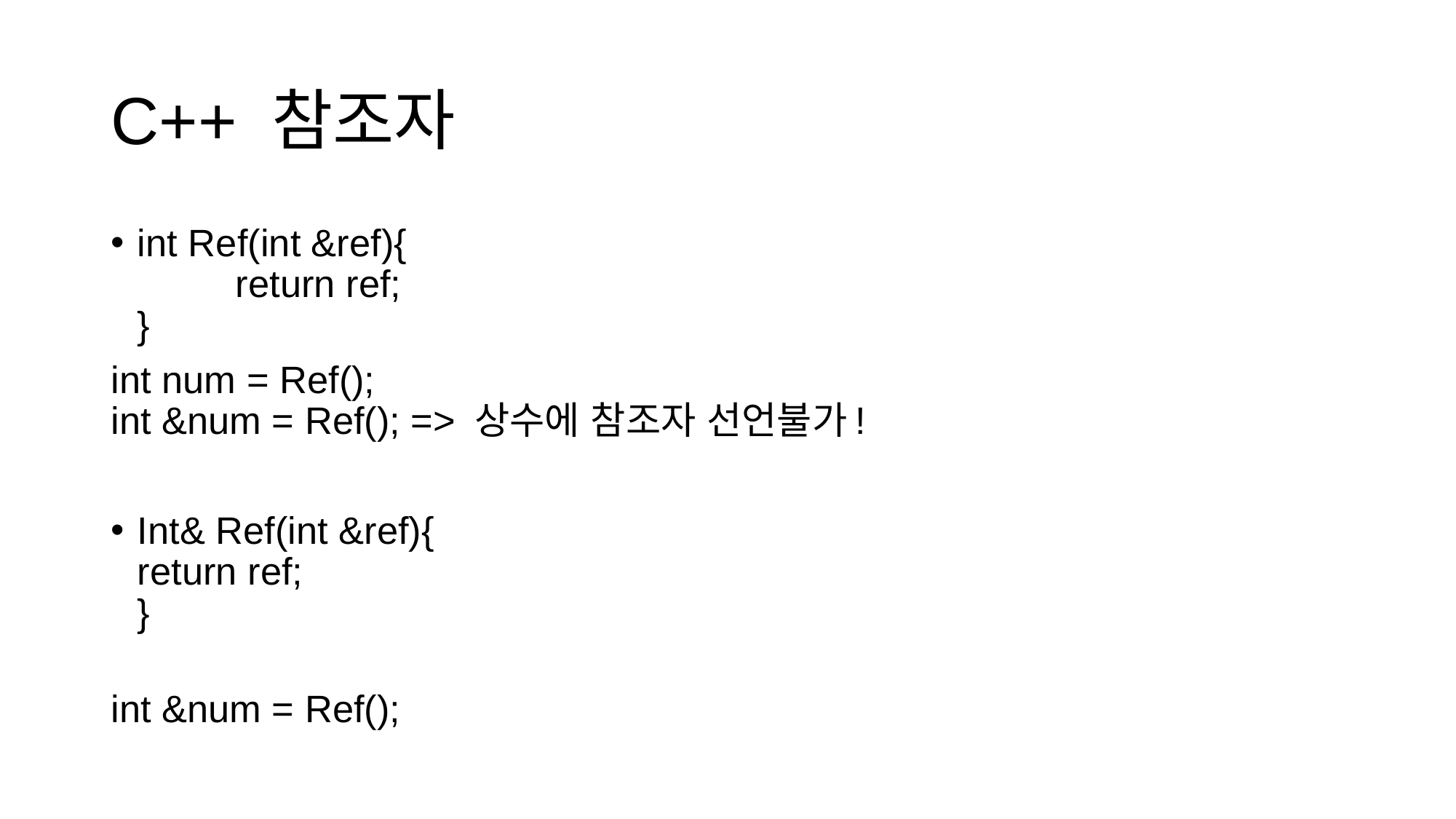

# C++ 참조자
int Ref(int &ref){
	return ref;
}
int num = Ref();
int &num = Ref(); => 상수에 참조자 선언불가!

Int& Ref(int &ref){
	return ref;
}
int &num = Ref();